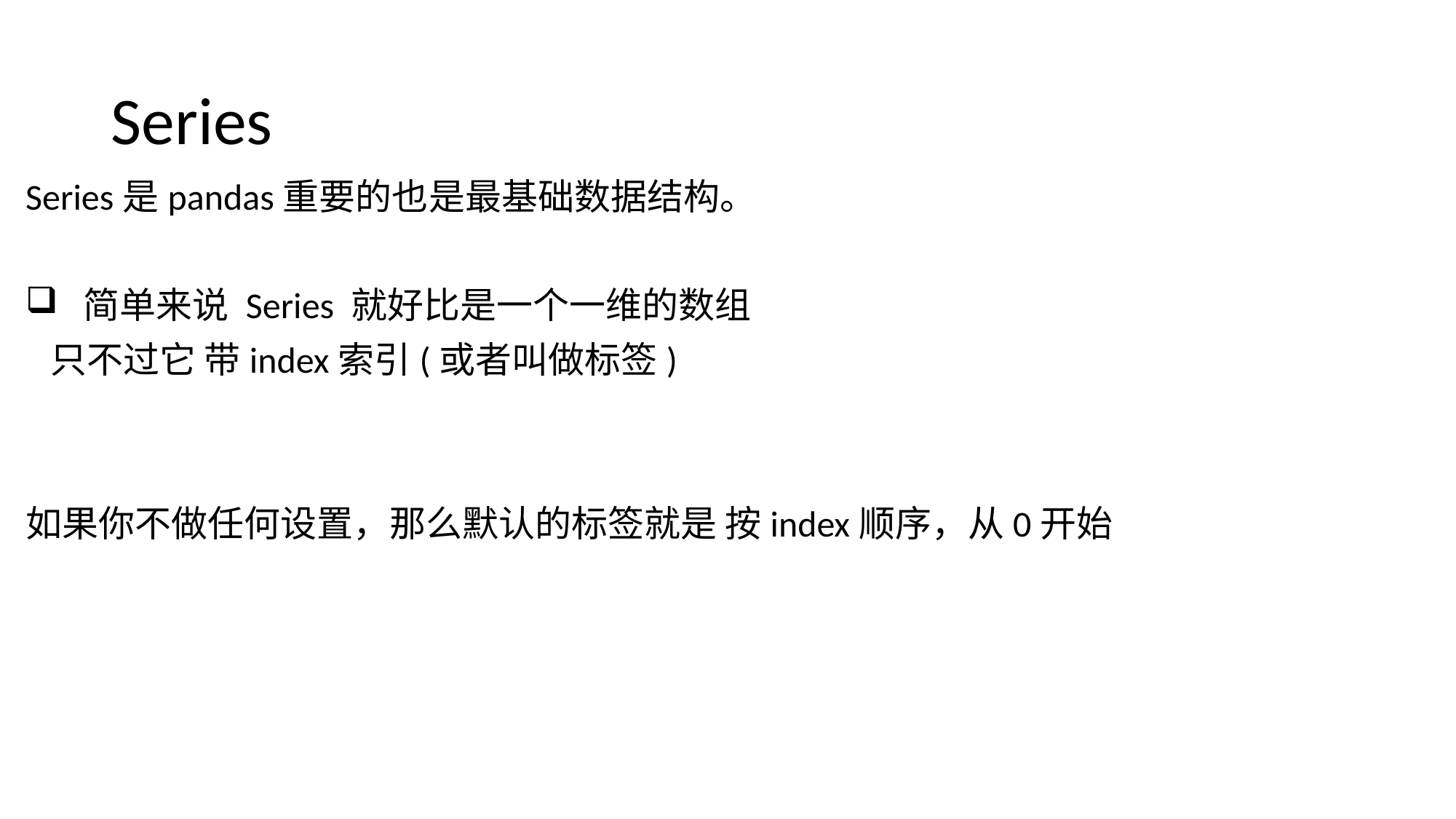

# Series
Series是pandas重要的也是最基础数据结构。

  简单来说 Series 就好比是一个一维的数组
  只不过它 带index索引(或者叫做标签)

如果你不做任何设置，那么默认的标签就是 按index顺序，从0开始